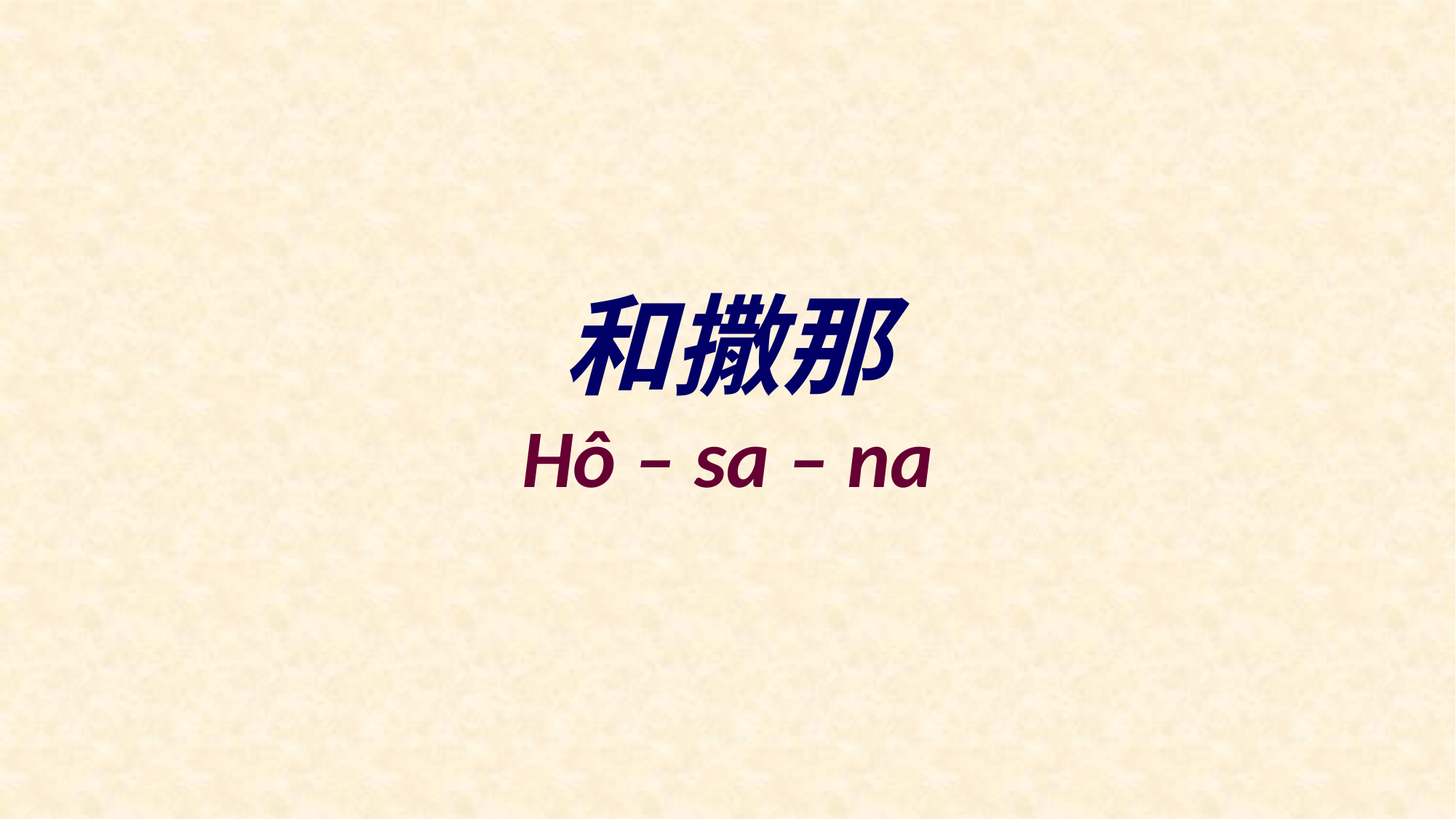

# 和撒那
Hô – sa – na